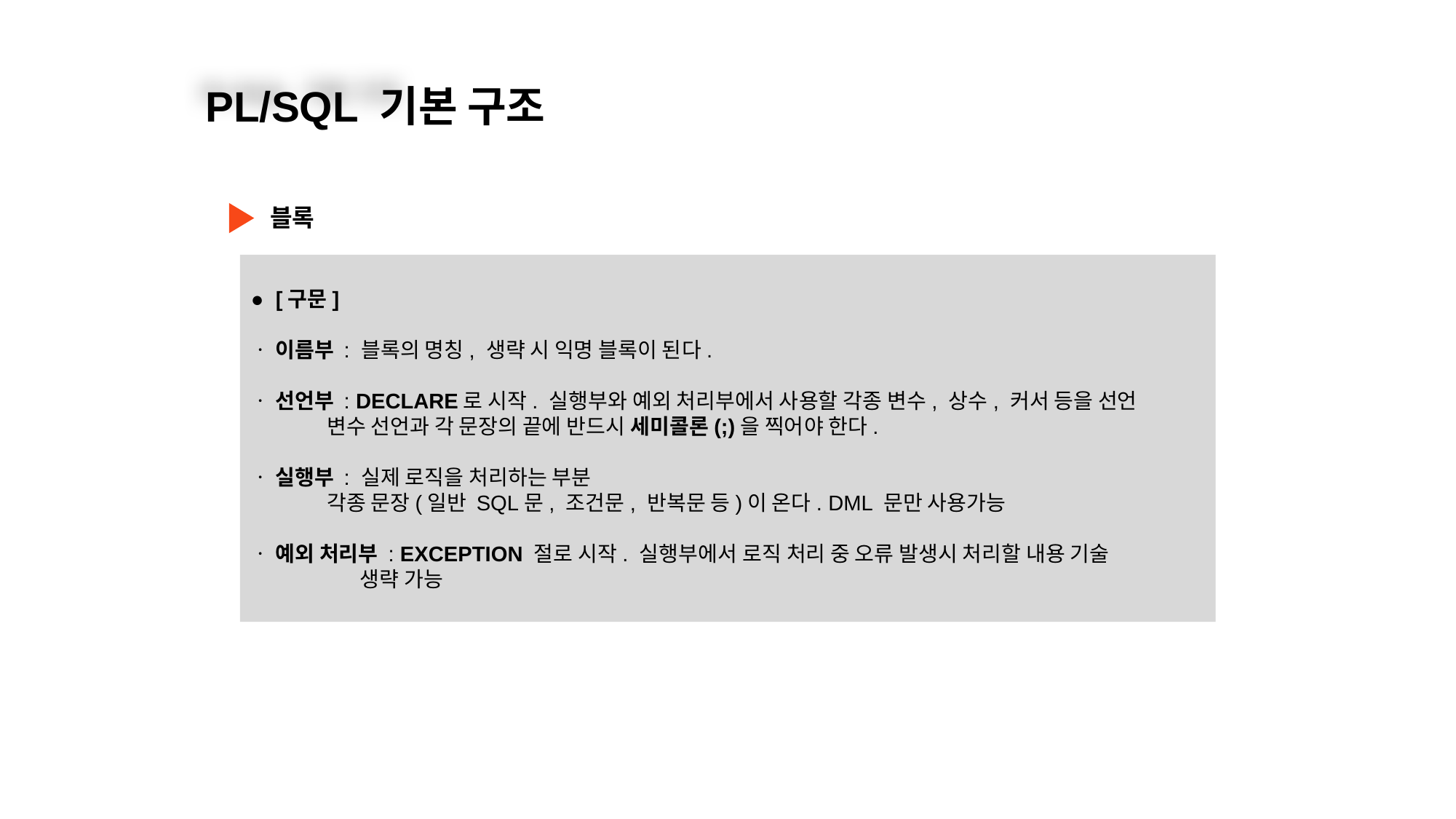

PL/SQL 기본 구조

블록

●  [구문]

ㆍ 이름부 : 블록의 명칭, 생략 시 익명 블록이 된다.

ㆍ 선언부 : DECLARE로 시작. 실행부와 예외 처리부에서 사용할 각종 변수, 상수, 커서 등을 선언
               변수 선언과 각 문장의 끝에 반드시 세미콜론(;)을 찍어야 한다.

ㆍ 실행부 : 실제 로직을 처리하는 부분
               각종 문장(일반 SQL문, 조건문, 반복문 등)이 온다. DML 문만 사용가능

ㆍ 예외 처리부 : EXCEPTION 절로 시작. 실행부에서 로직 처리 중 오류 발생시 처리할 내용 기술
                      생략 가능